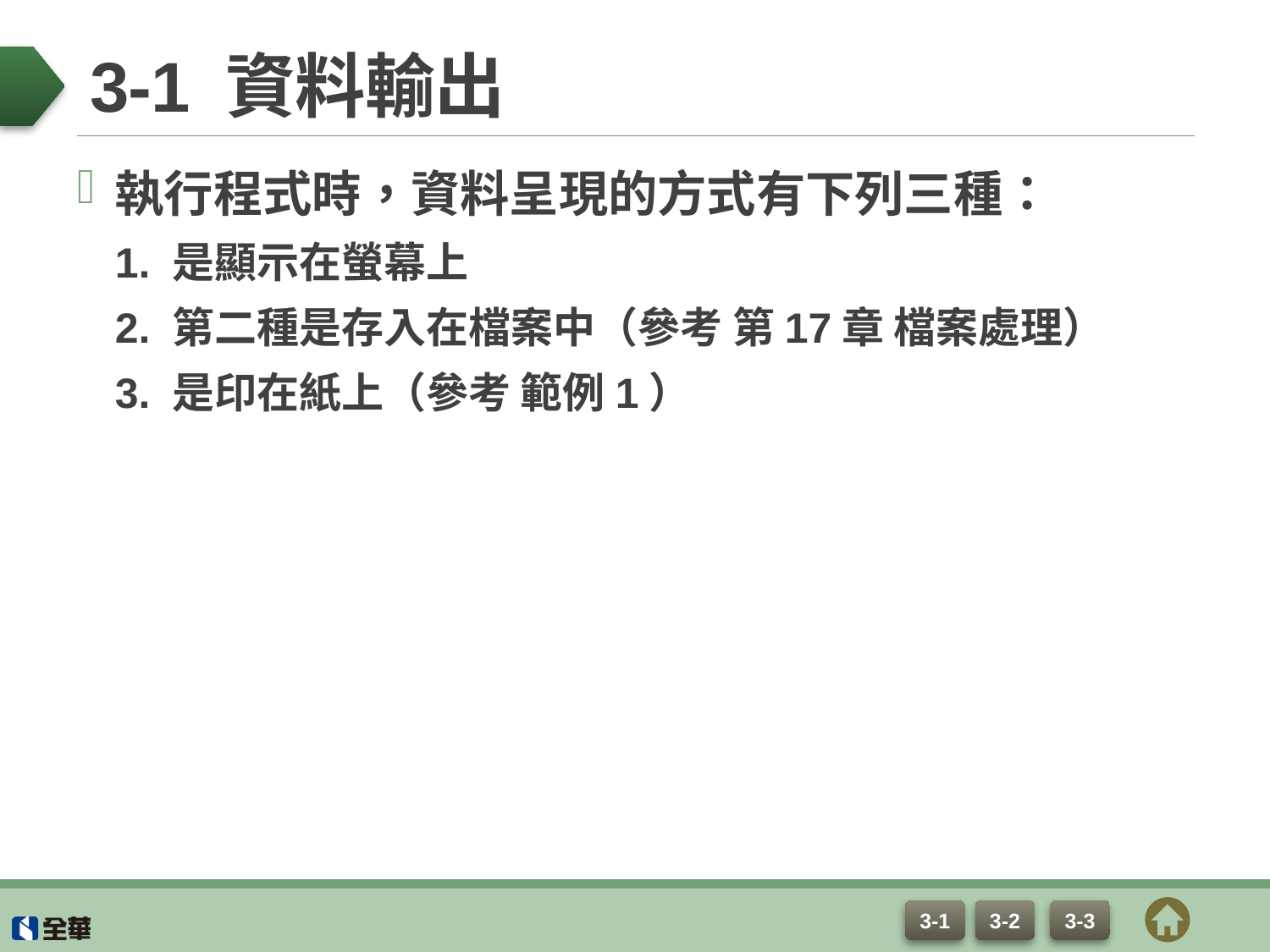

# 3-1 資料輸出
執行程式時，資料呈現的方式有下列三種：
1. 是顯示在螢幕上
2. 第二種是存入在檔案中（參考 第17章 檔案處理）
3. 是印在紙上（參考 範例1）